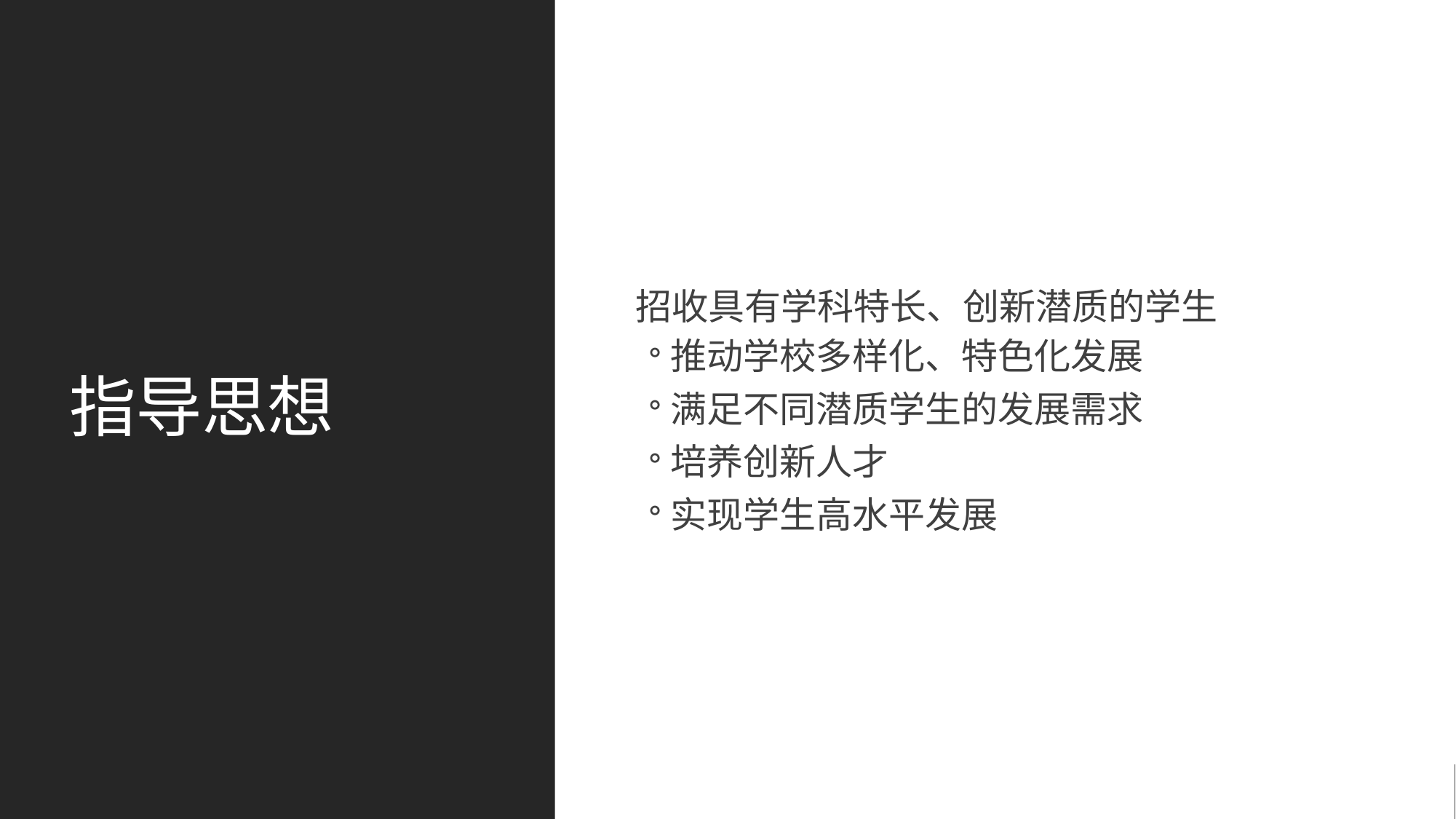

# 指导思想
招收具有学科特长、创新潜质的学生
推动学校多样化、特色化发展
满足不同潜质学生的发展需求
培养创新人才
实现学生高水平发展